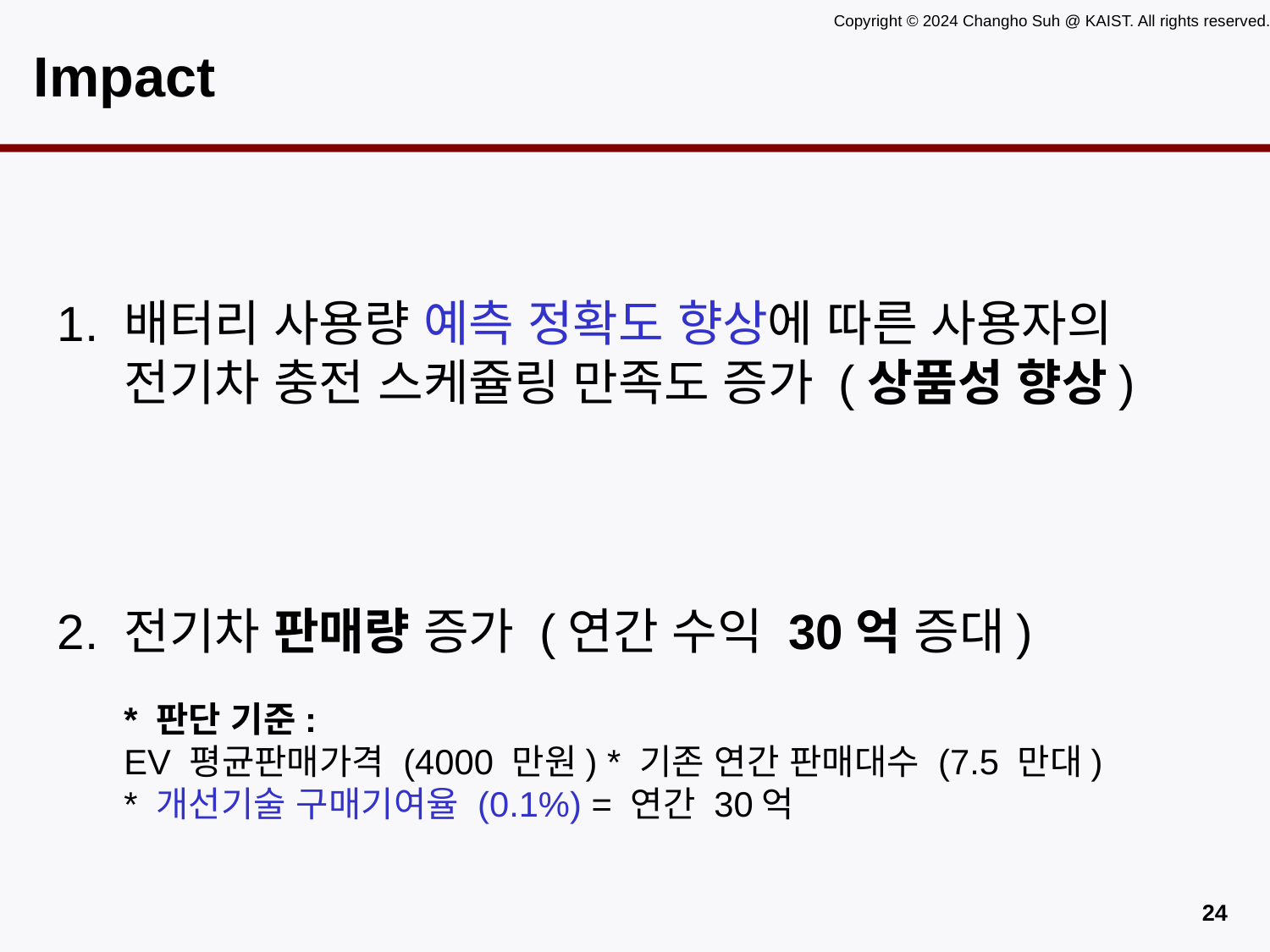

# Impact
1.
배터리 사용량 예측 정확도 향상에 따른 사용자의 전기차 충전 스케쥴링 만족도 증가 (상품성 향상)
2.
전기차 판매량 증가 (연간 수익 30억 증대)
* 판단 기준:
EV 평균판매가격 (4000 만원) * 기존 연간 판매대수 (7.5 만대) * 개선기술 구매기여율 (0.1%) = 연간 30억
24